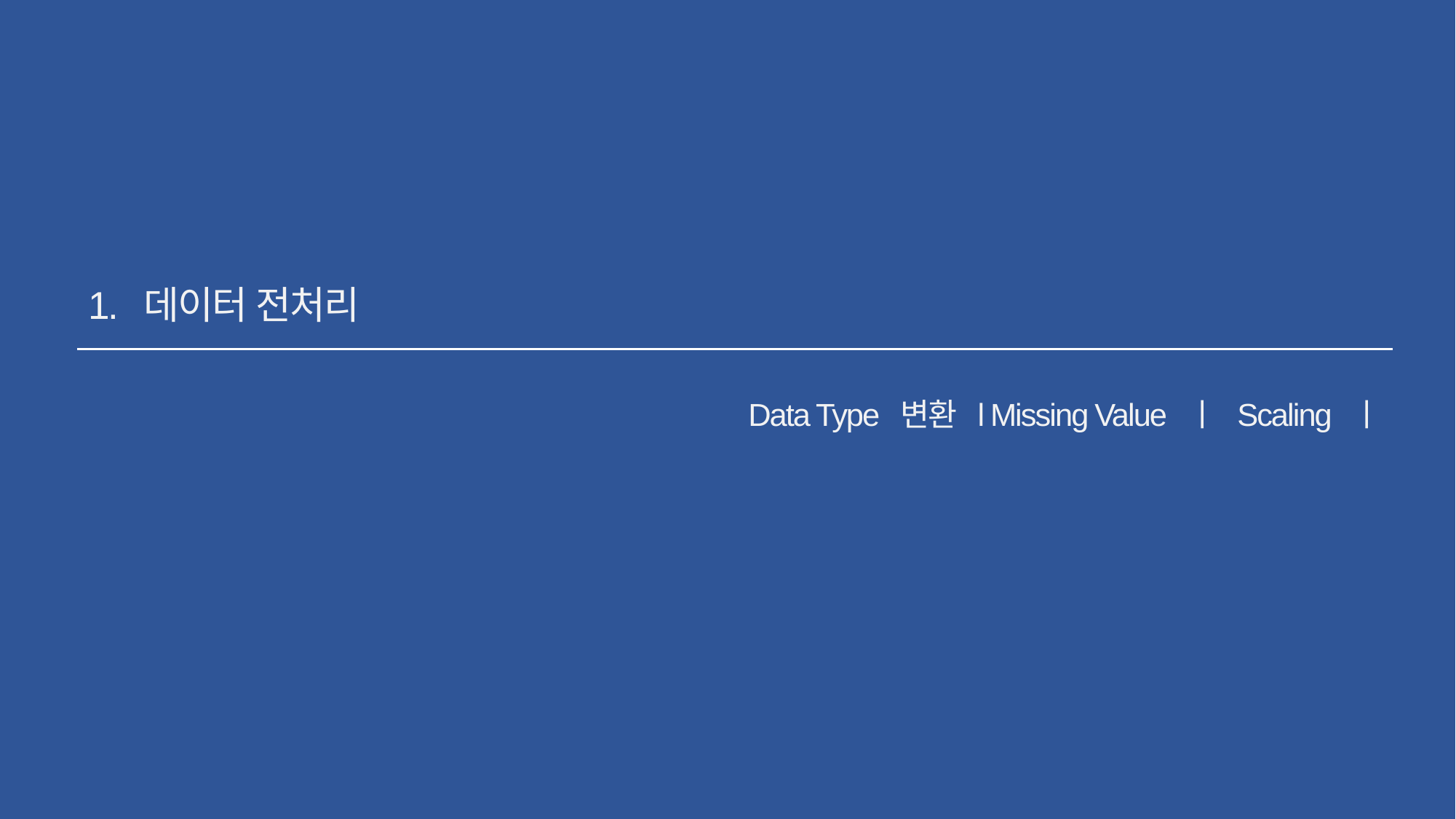

1. 데이터 전처리
Data Type 변환 l Missing Value ㅣ Scaling ㅣ